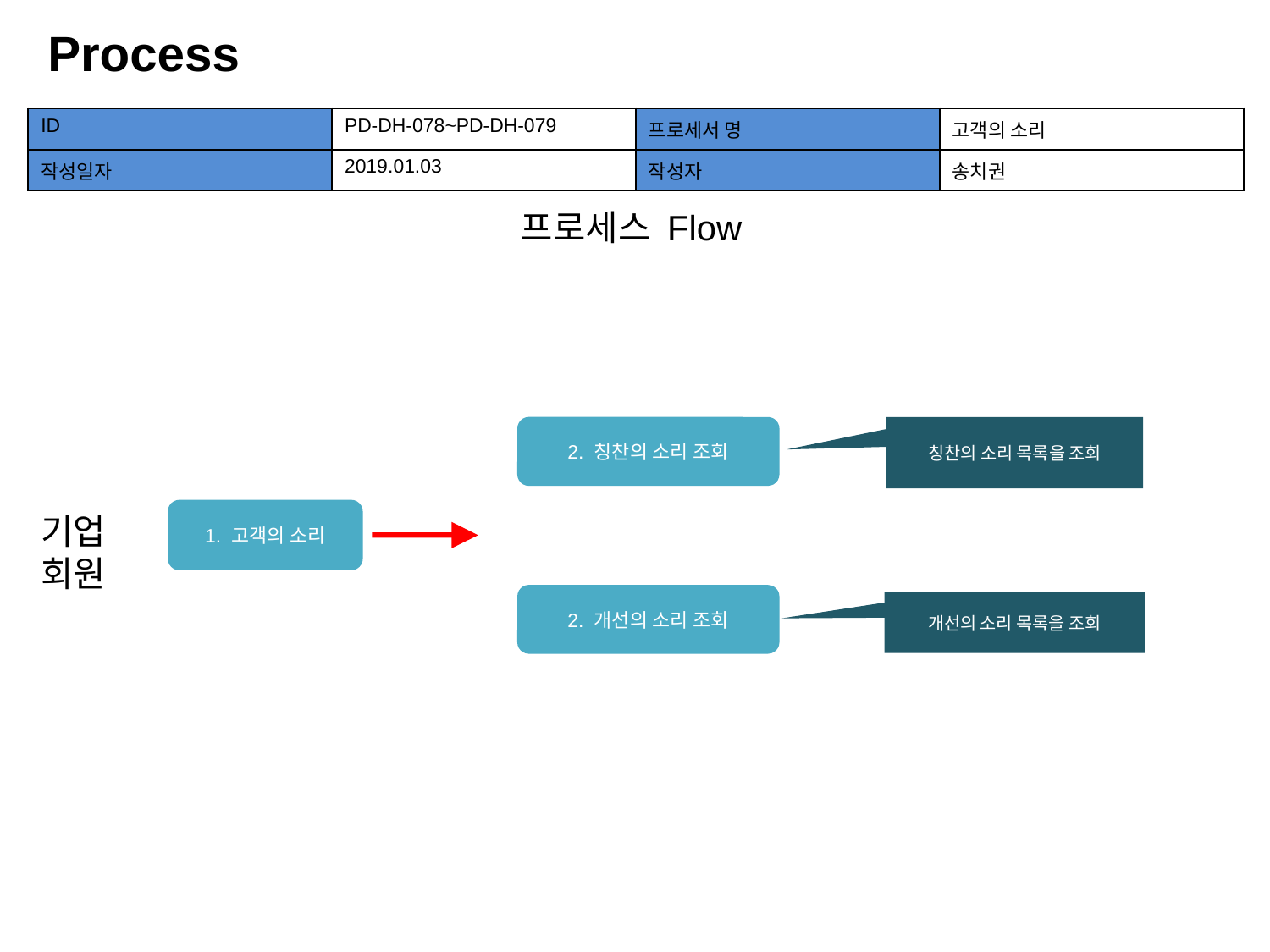

Process

| ID | PD-DH-078~PD-DH-079 | 프로세서 명 | 고객의 소리 |
| --- | --- | --- | --- |
| 작성일자 | 2019.01.03 | 작성자 | 송치권 |
프로세스 Flow
2. 칭찬의 소리 조회
칭찬의 소리 목록을 조회
1. 고객의 소리
기업
회원
2. 개선의 소리 조회
개선의 소리 목록을 조회